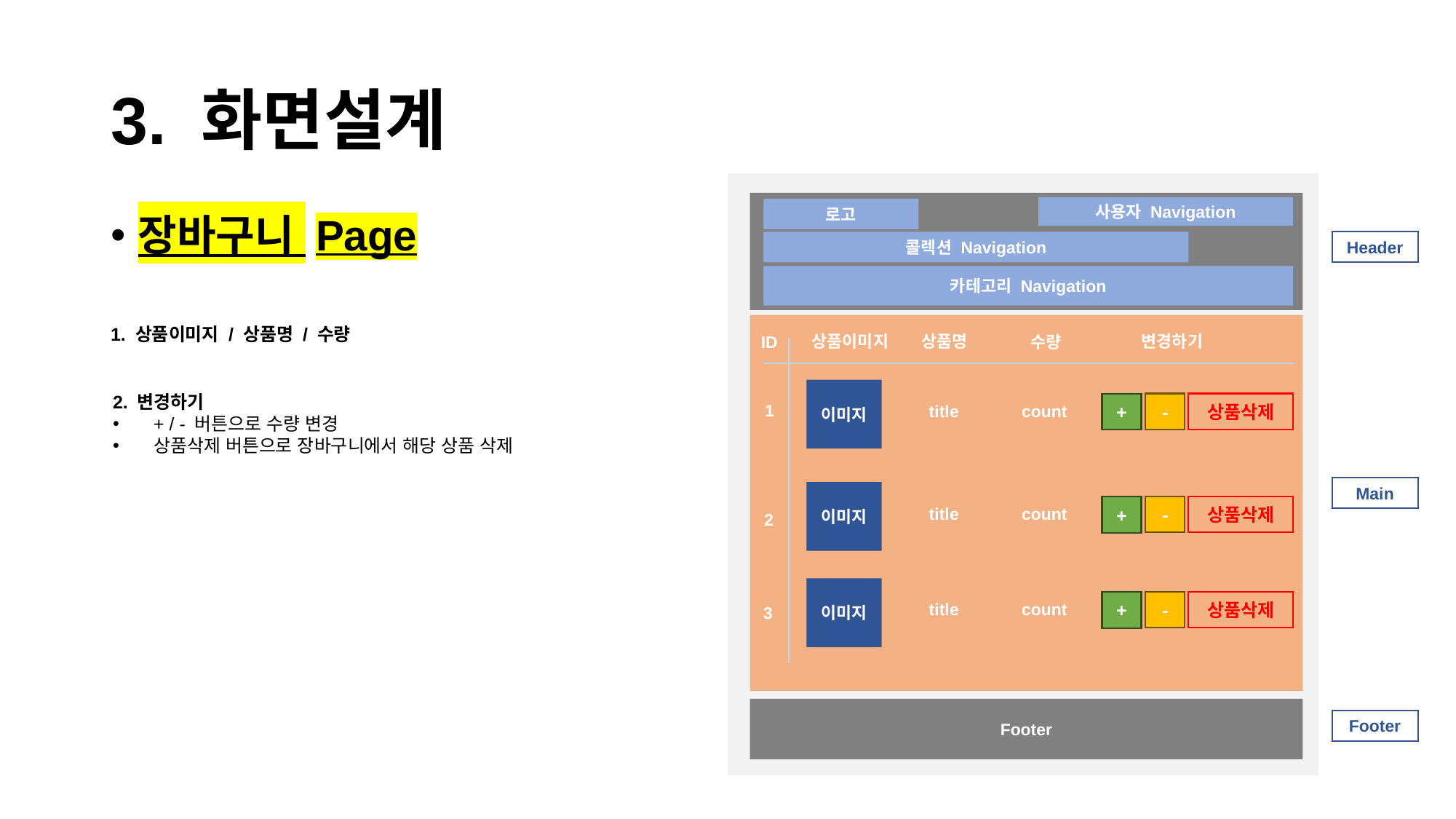

# 3. 화면설계

로고
사용자 Navigation
로고
장바구니 Page
콜렉션 Navigation
Header
카테고리 Navigation

1. 상품이미지 / 상품명 / 수량
상품명
변경하기
상품이미지
ID
수량
title
count
이미지
2. 변경하기
+ / - 버튼으로 수량 변경
상품삭제 버튼으로 장바구니에서 해당 상품 삭제

1
-
상품삭제
+
Main
title
count
이미지
-
상품삭제
+
2
title
count
이미지
-
상품삭제
3
+
Footer
Footer